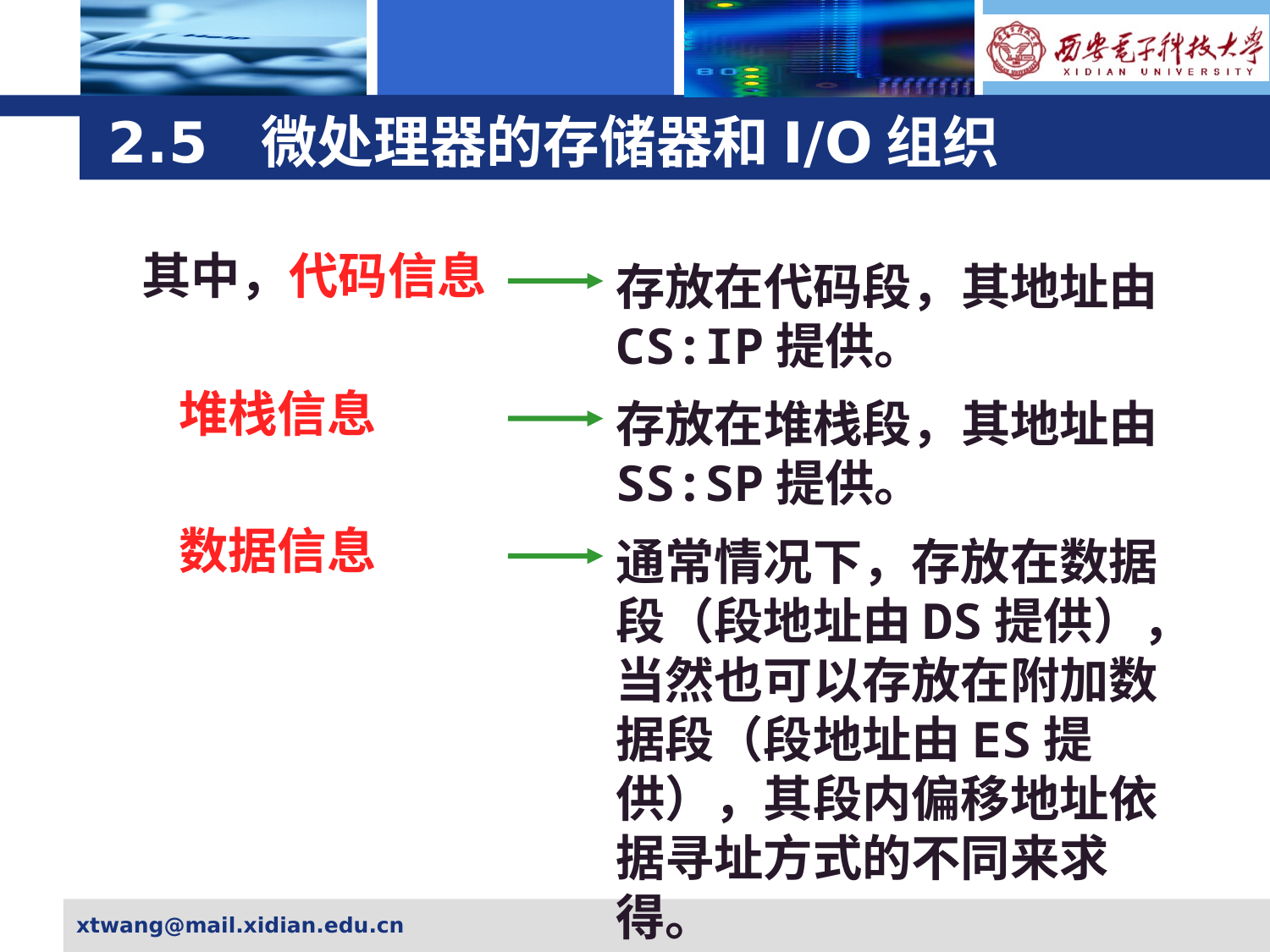

# 2.5  微处理器的存储器和I/O组织
 其中，代码信息
存放在代码段，其地址由CS:IP提供。

          堆栈信息
存放在堆栈段，其地址由SS:SP提供。

          数据信息
通常情况下，存放在数据段（段地址由DS提供），当然也可以存放在附加数据段（段地址由ES提供），其段内偏移地址依据寻址方式的不同来求得。

xtwang@mail.xidian.edu.cn